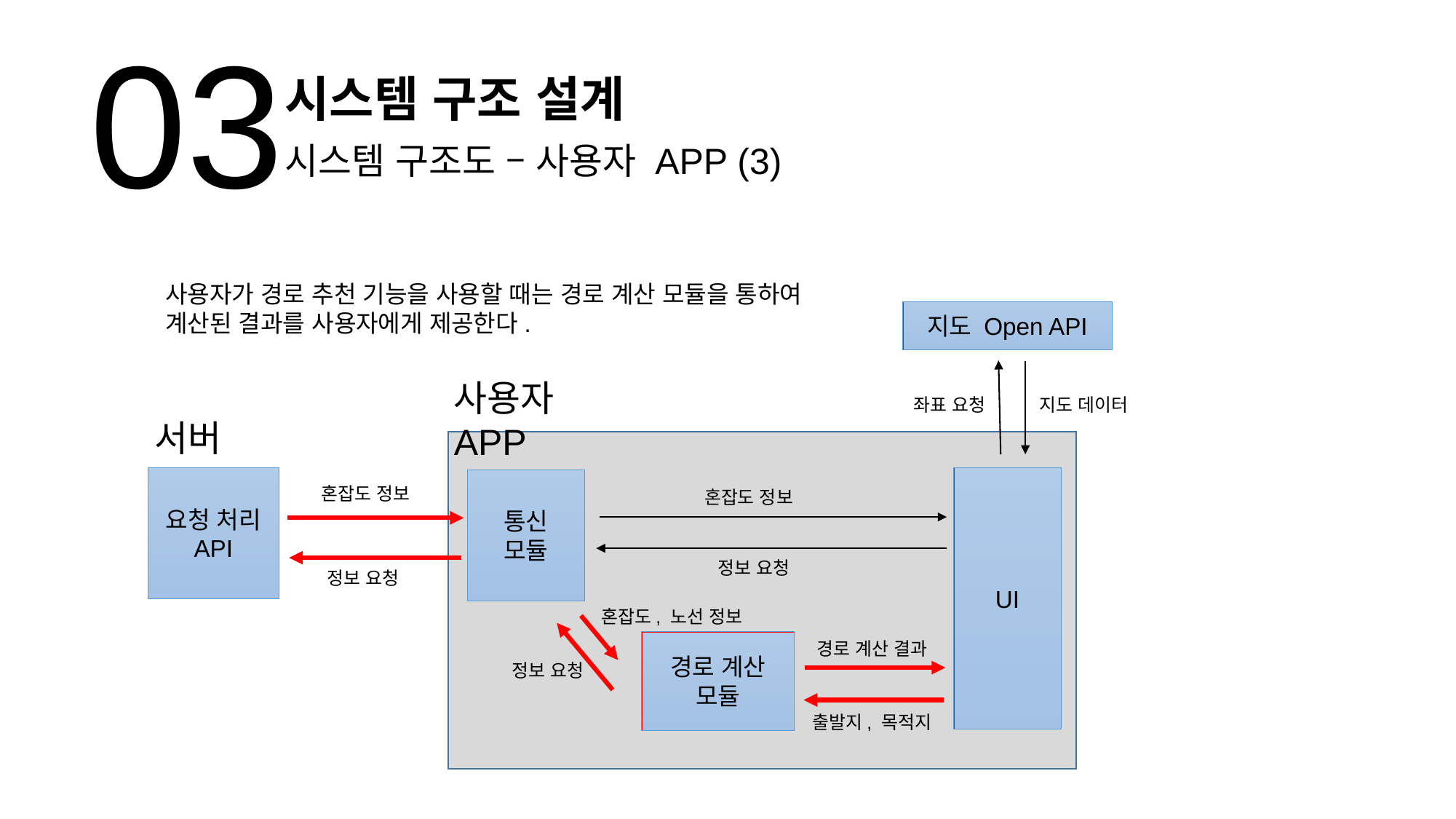

03
시스템 구조 설계
시스템 구조도 – 사용자 APP (3)
사용자가 경로 추천 기능을 사용할 때는 경로 계산 모듈을 통하여
계산된 결과를 사용자에게 제공한다.
지도 Open API
사용자 APP
좌표 요청
지도 데이터
서버

요청 처리
API
UI
통신
모듈
혼잡도 정보
혼잡도 정보
정보 요청
정보 요청
혼잡도, 노선 정보
경로 계산 모듈
경로 계산 결과
정보 요청
출발지, 목적지